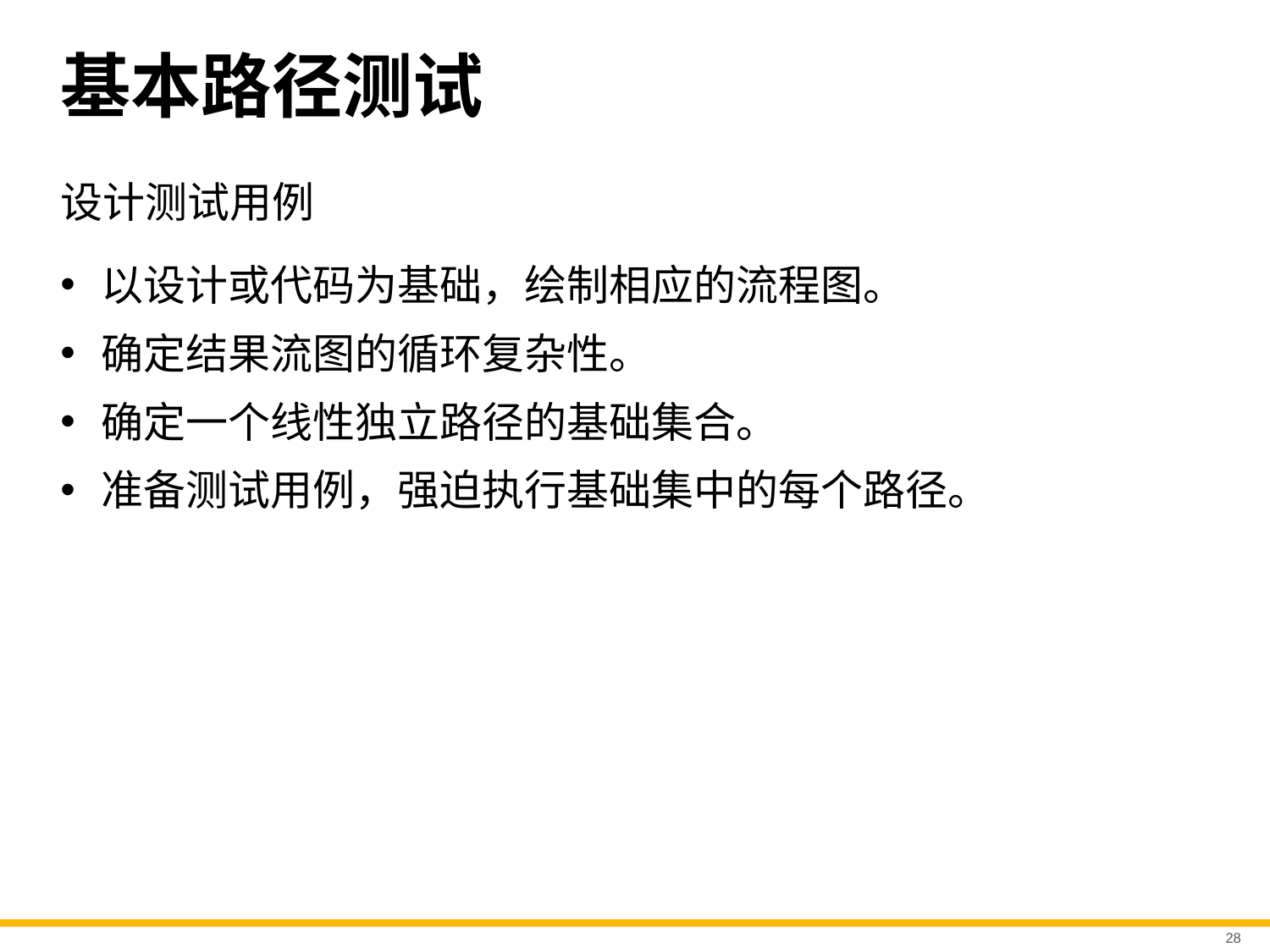

# 基本路径测试
设计测试用例
以设计或代码为基础，绘制相应的流程图。
确定结果流图的循环复杂性。
确定一个线性独立路径的基础集合。
准备测试用例，强迫执行基础集中的每个路径。
28